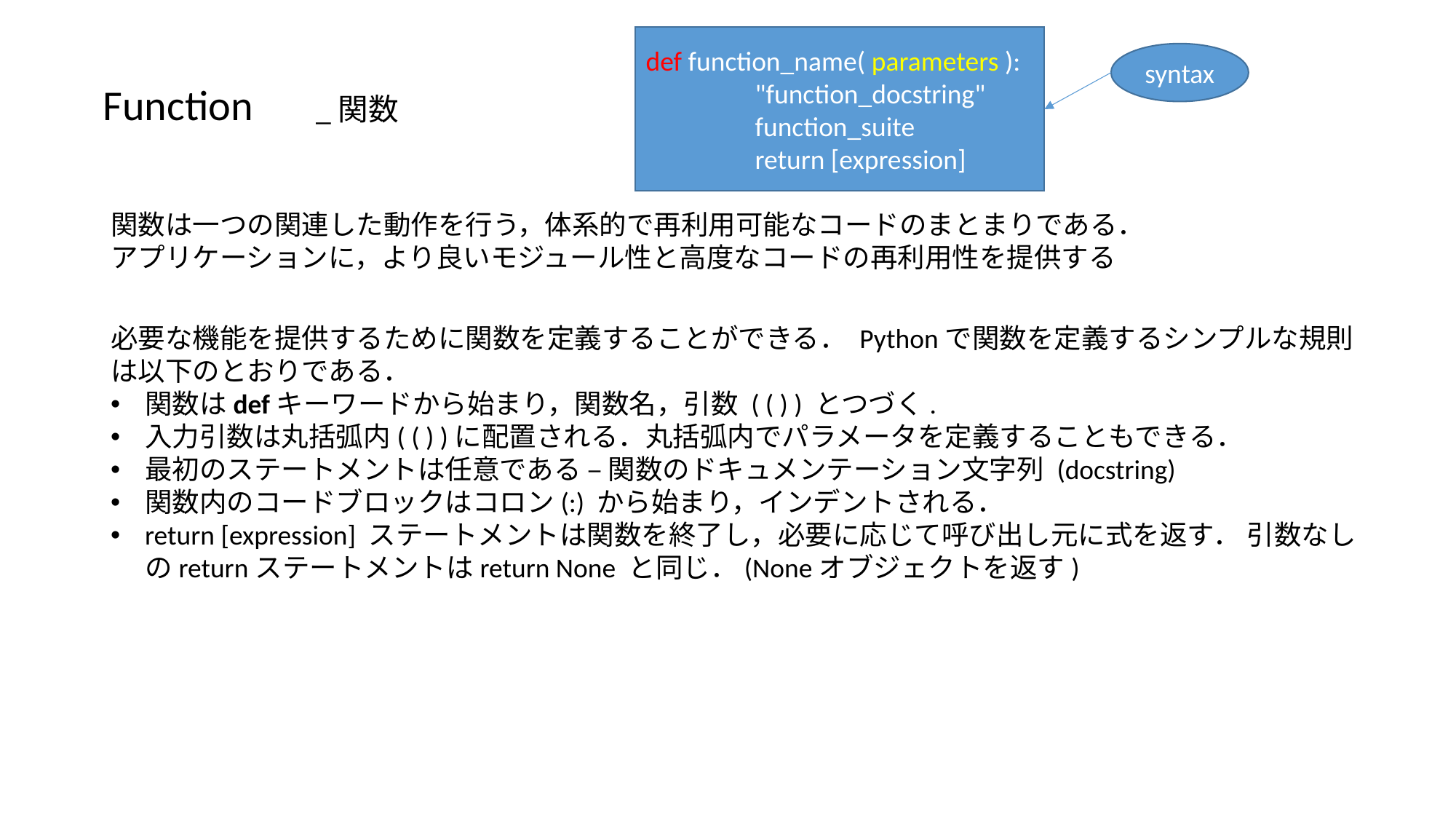

def function_name( parameters ):   	"function_docstring" 	function_suite
	return [expression]
syntax
Function　_関数
関数は一つの関連した動作を行う，体系的で再利用可能なコードのまとまりである．
アプリケーションに，より良いモジュール性と高度なコードの再利用性を提供する
必要な機能を提供するために関数を定義することができる． Pythonで関数を定義するシンプルな規則は以下のとおりである．
関数はdefキーワードから始まり，関数名，引数 ( ( ) ) とつづく.
入力引数は丸括弧内( ( ) )に配置される．丸括弧内でパラメータを定義することもできる．
最初のステートメントは任意である – 関数のドキュメンテーション文字列 (docstring)
関数内のコードブロックはコロン(:) から始まり，インデントされる．
return [expression] ステートメントは関数を終了し，必要に応じて呼び出し元に式を返す． 引数なしのreturnステートメントはreturn None と同じ．(Noneオブジェクトを返す)